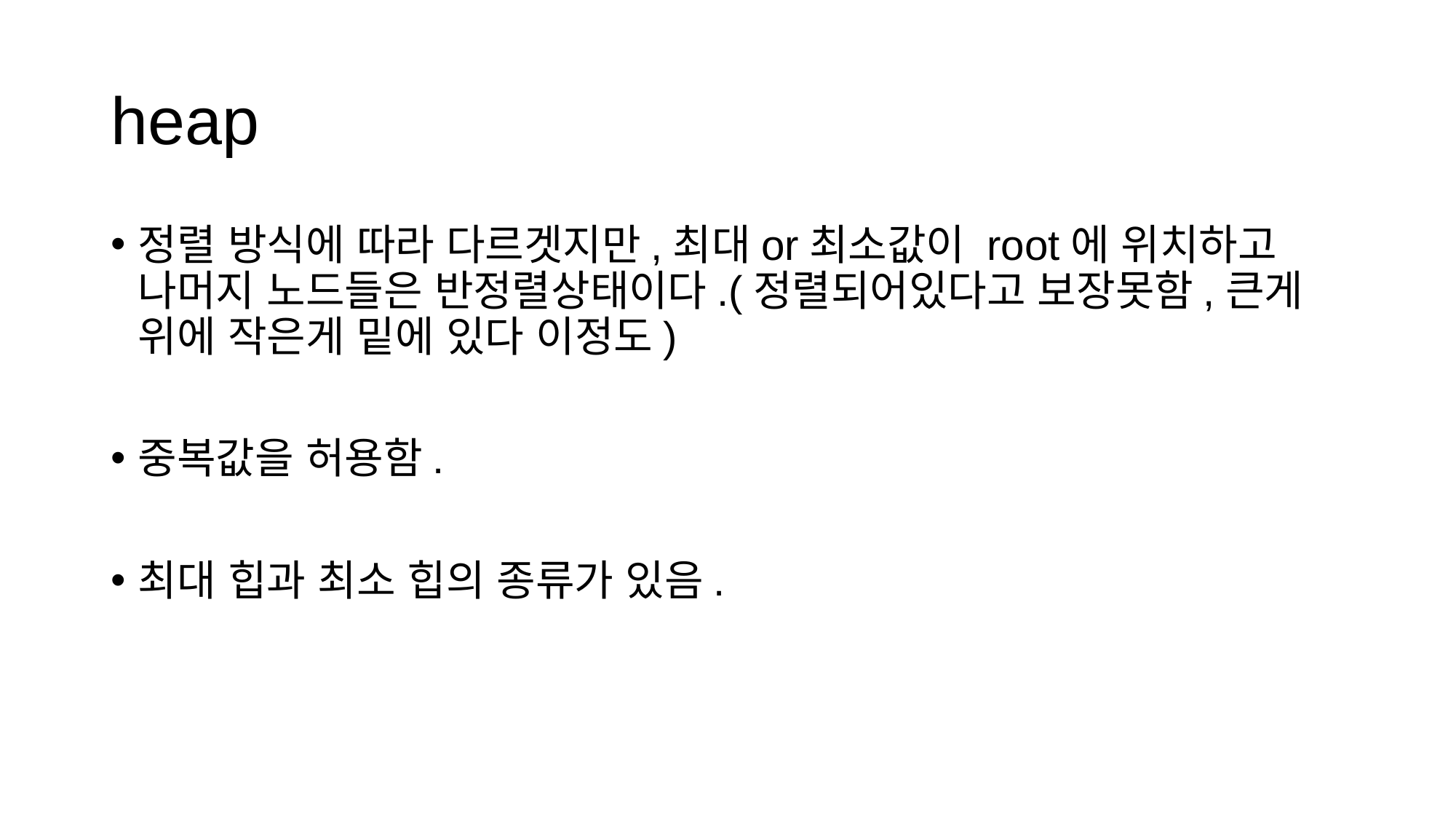

# heap
정렬 방식에 따라 다르겟지만,최대or최소값이 root에 위치하고 나머지 노드들은 반정렬상태이다.(정렬되어있다고 보장못함,큰게 위에 작은게 밑에 있다 이정도)

중복값을 허용함.

최대 힙과 최소 힙의 종류가 있음.